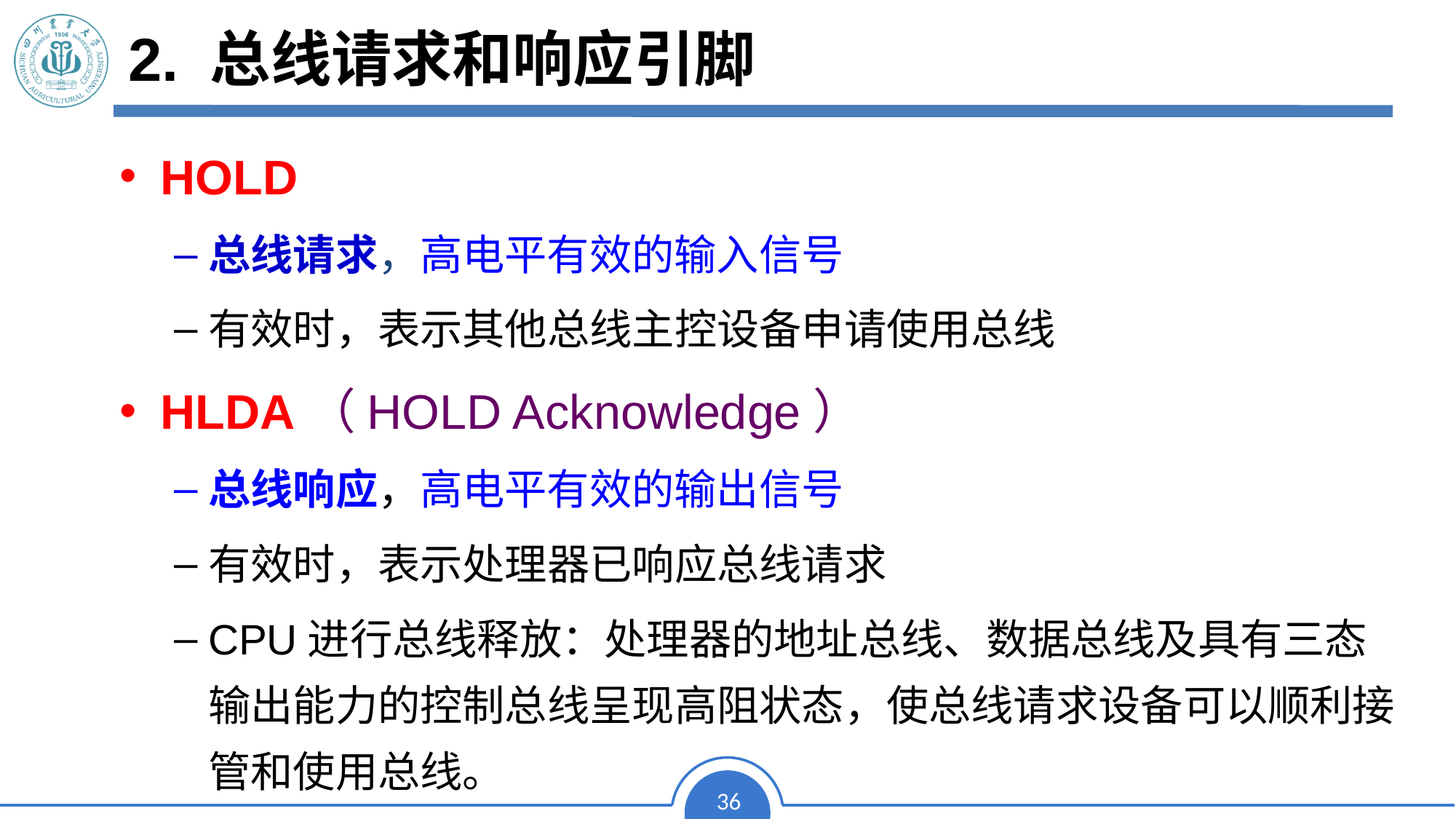

# 2. 总线请求和响应引脚
2. 总线请求和响应引脚
HOLD
总线请求，高电平有效的输入信号
有效时，表示其他总线主控设备申请使用总线
HLDA（HOLD Acknowledge）
总线响应，高电平有效的输出信号
有效时，表示处理器已响应总线请求
CPU进行总线释放：处理器的地址总线、数据总线及具有三态输出能力的控制总线呈现高阻状态，使总线请求设备可以顺利接管和使用总线。